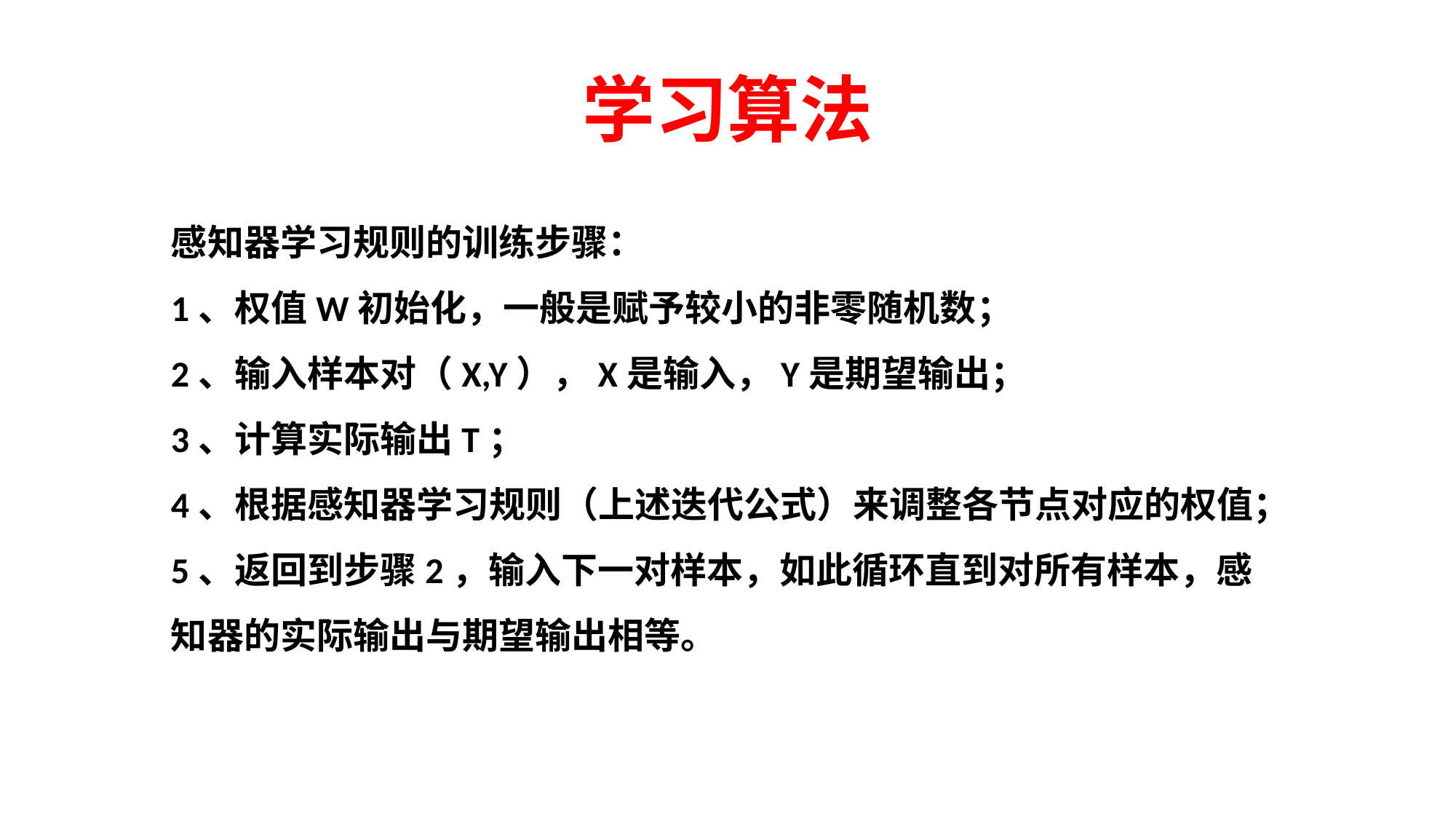

学习算法
感知器学习规则的训练步骤：
1、权值W初始化，一般是赋予较小的非零随机数；
2、输入样本对（X,Y），X是输入，Y是期望输出；
3、计算实际输出T；
4、根据感知器学习规则（上述迭代公式）来调整各节点对应的权值；
5、返回到步骤2，输入下一对样本，如此循环直到对所有样本，感知器的实际输出与期望输出相等。